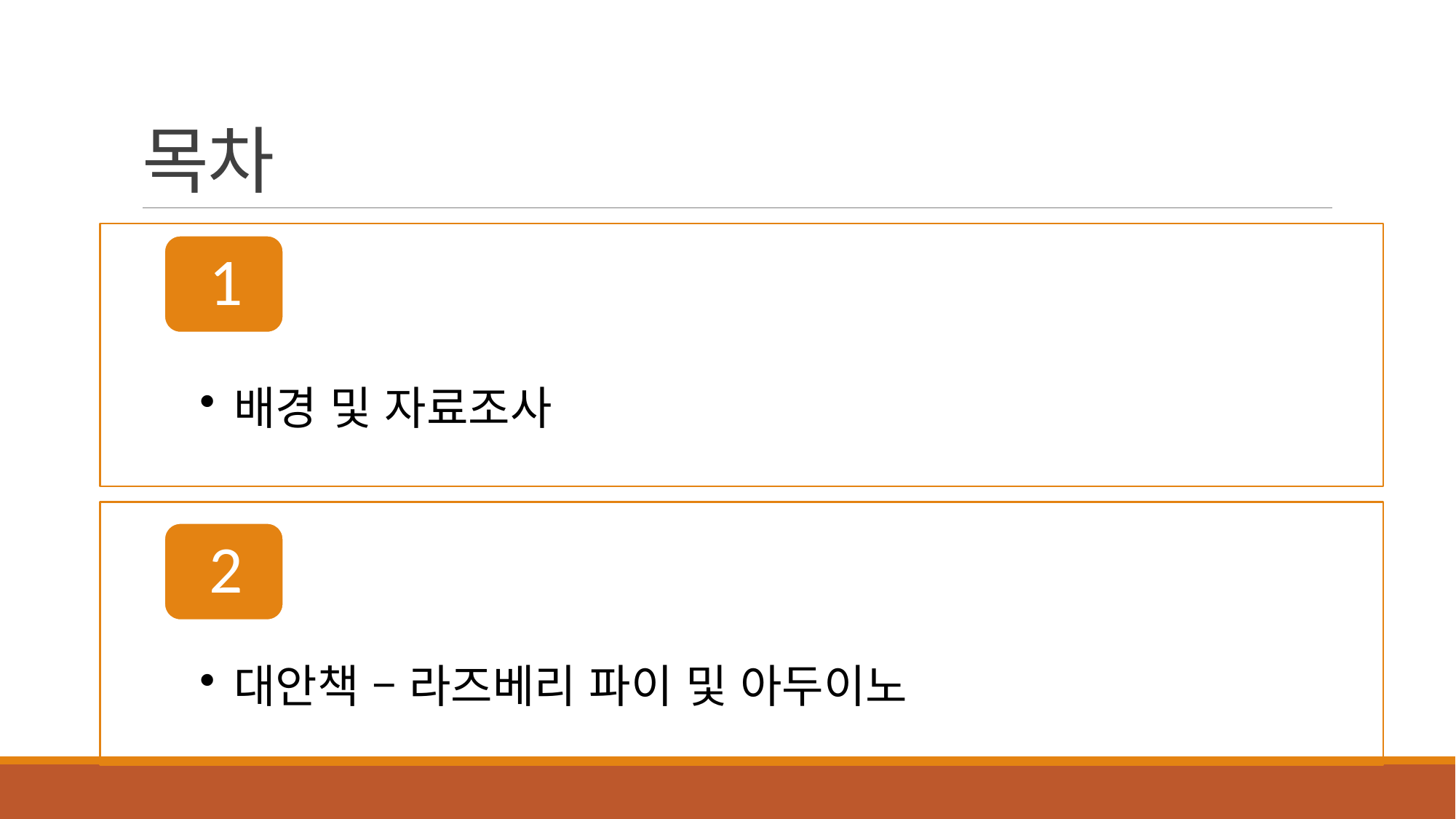

# 목차
배경 및 자료조사
1
대안책 – 라즈베리 파이 및 아두이노
2